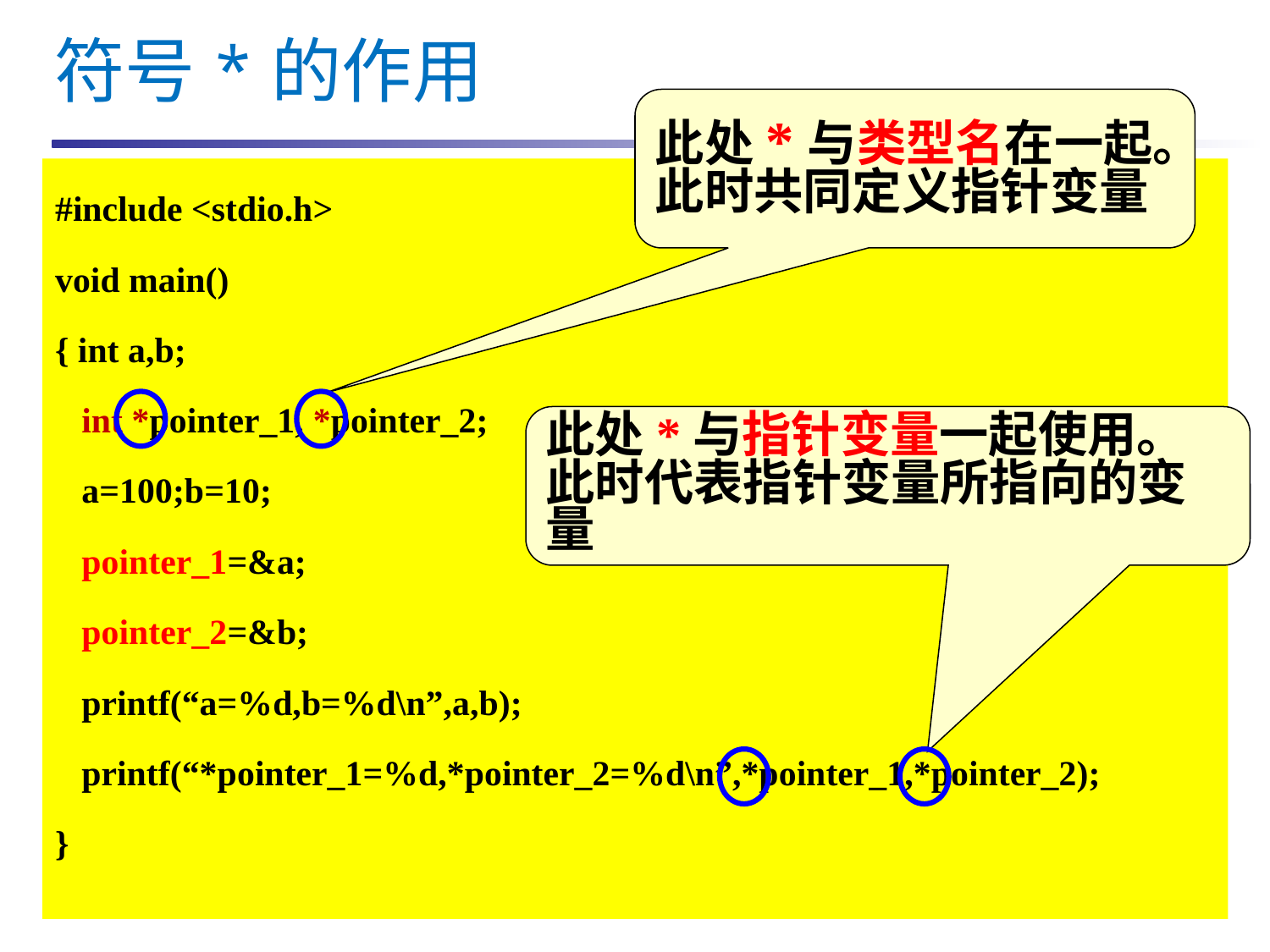

符号*的作用
此处*与类型名在一起。此时共同定义指针变量
#include <stdio.h>
void main()
{ int a,b;
   int *pointer_1, *pointer_2;
   a=100;b=10;
   pointer_1=&a;
   pointer_2=&b;
   printf(“a=%d,b=%d\n”,a,b);
   printf(“*pointer_1=%d,*pointer_2=%d\n”,*pointer_1,*pointer_2);
}

此处*与指针变量一起使用。此时代表指针变量所指向的变量